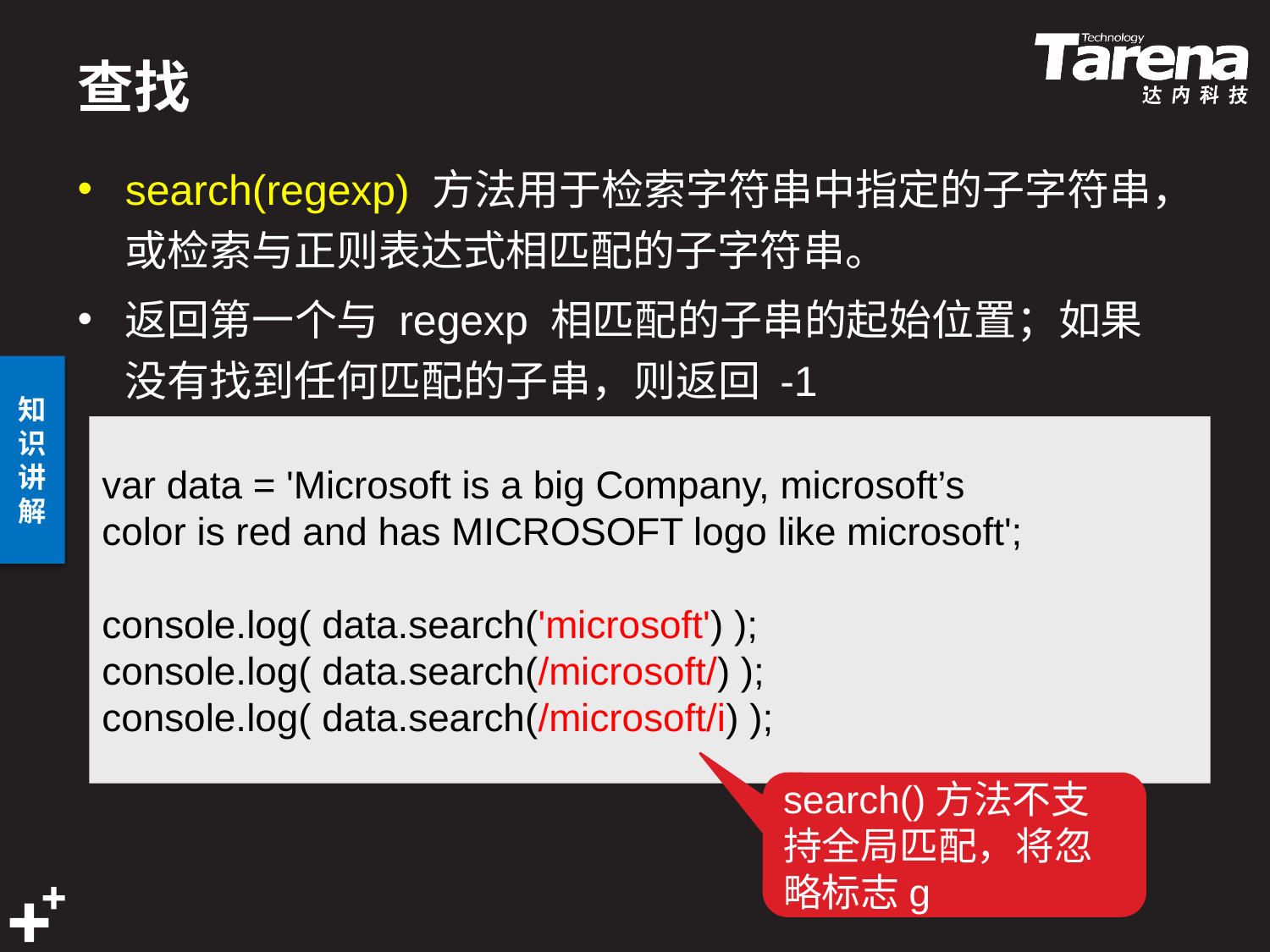

# 查找
search(regexp) 方法用于检索字符串中指定的子字符串，或检索与正则表达式相匹配的子字符串。
返回第一个与 regexp 相匹配的子串的起始位置；如果没有找到任何匹配的子串，则返回 -1
var data = 'Microsoft is a big Company, microsoft’s
color is red and has MICROSOFT logo like microsoft';

console.log( data.search('microsoft') );
console.log( data.search(/microsoft/) );
console.log( data.search(/microsoft/i) );
search()方法不支持全局匹配，将忽略标志g